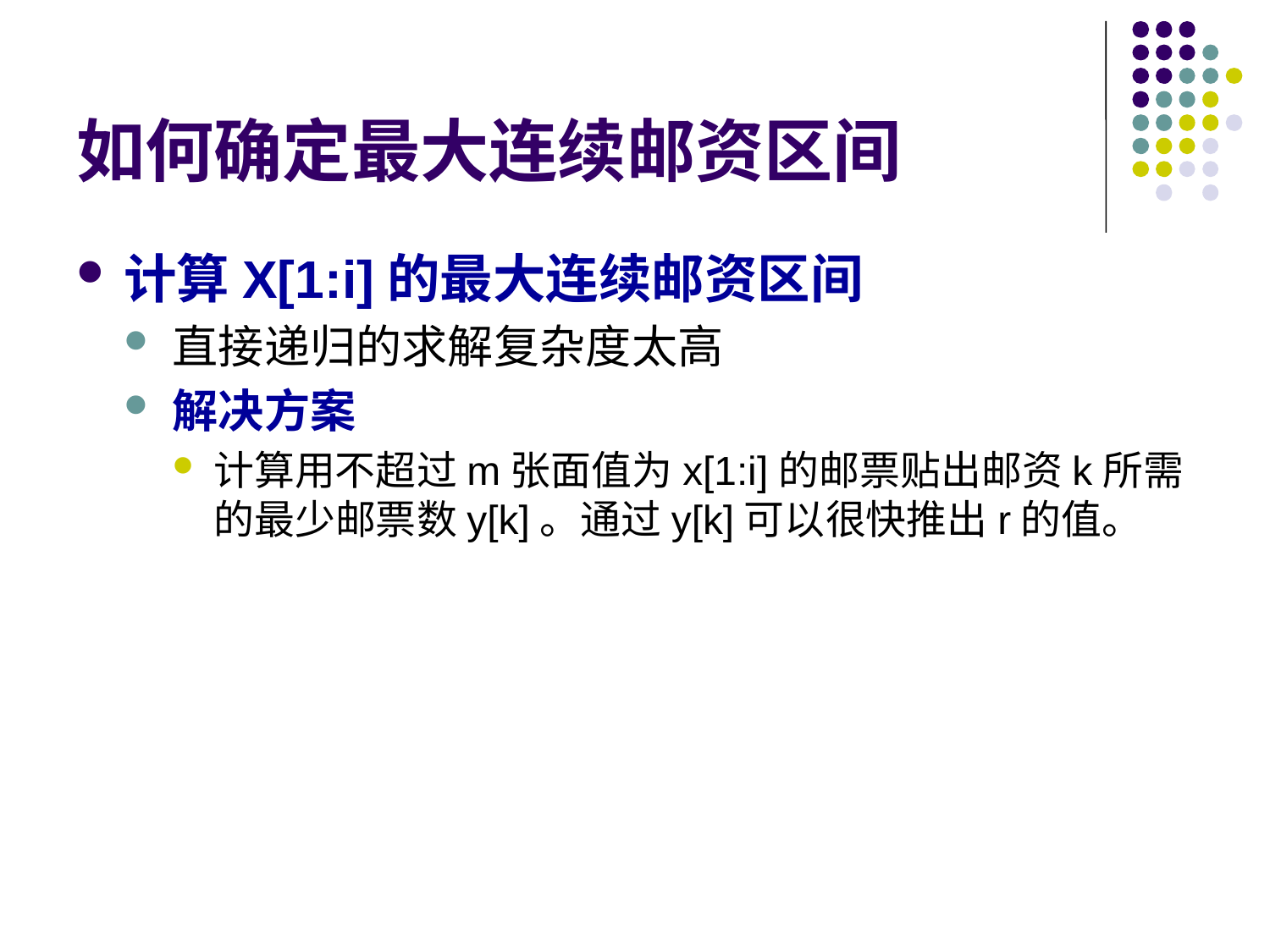

# 如何确定最大连续邮资区间
计算X[1:i]的最大连续邮资区间
直接递归的求解复杂度太高
解决方案
计算用不超过m张面值为x[1:i]的邮票贴出邮资k所需的最少邮票数y[k]。通过y[k]可以很快推出r的值。